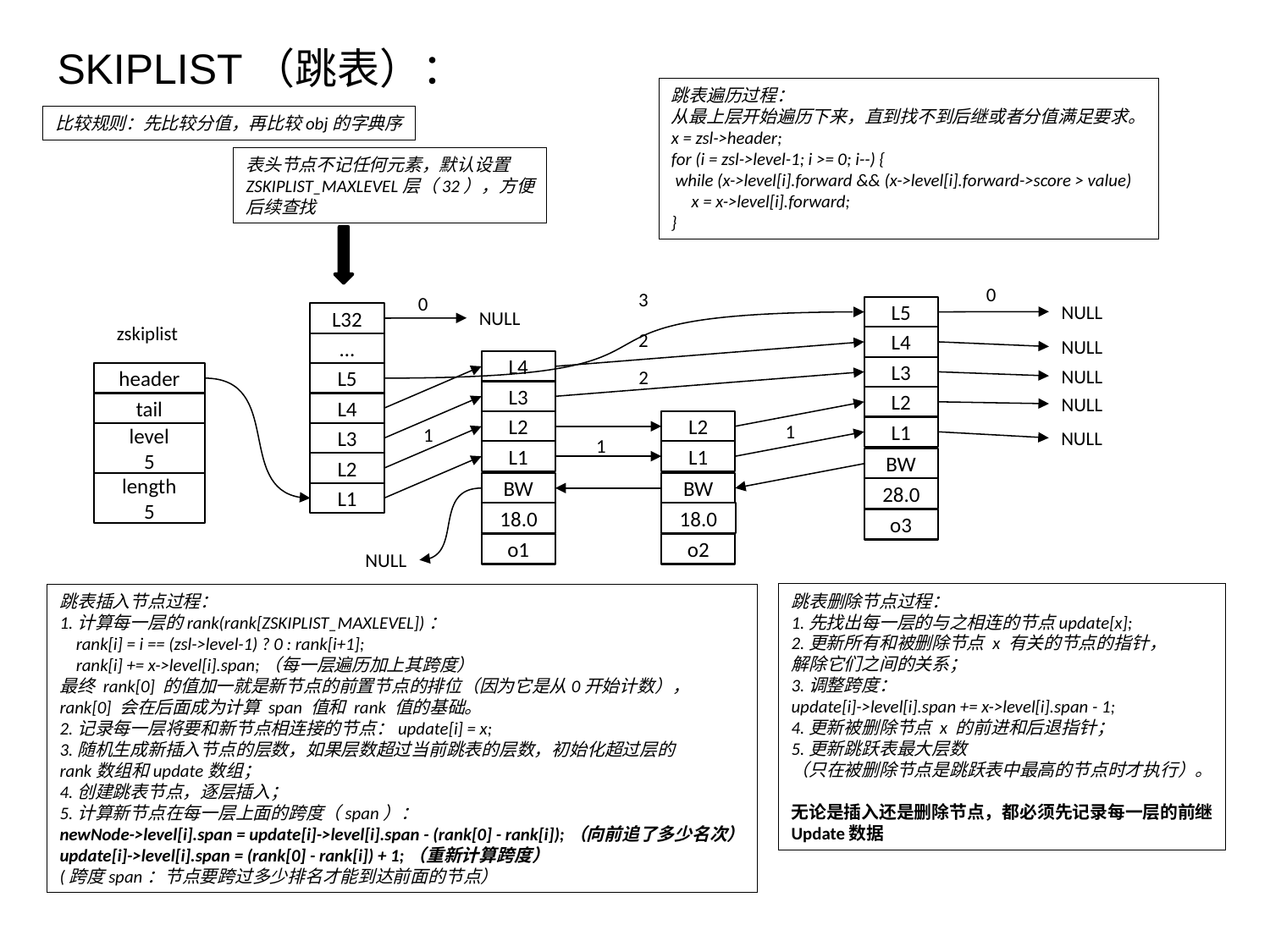

SKIPLIST（跳表）：
跳表遍历过程：
从最上层开始遍历下来，直到找不到后继或者分值满足要求。
x = zsl->header;
for (i = zsl->level-1; i >= 0; i--) {
 while (x->level[i].forward && (x->level[i].forward->score > value)
     x = x->level[i].forward;
}
比较规则：先比较分值，再比较obj的字典序
表头节点不记任何元素，默认设置
ZSKIPLIST_MAXLEVEL层（32），方便
后续查找

0
3
0
NULL
L5
NULL
L32
zskiplist
2
L4
NULL
…
L4
L3
NULL
2
header
L5
L3
NULL
L2
tail
L4
L2
L2
1
1
L1
NULL
level
5
L3
1
L1
L1
BW
L2
length
5
BW
BW
28.0
L1
18.0
18.0
o3
o1
o2
NULL
跳表删除节点过程：
1.先找出每一层的与之相连的节点update[x];
2.更新所有和被删除节点 x 有关的节点的指针，
解除它们之间的关系；
3.调整跨度：
update[i]->level[i].span += x->level[i].span - 1;
4.更新被删除节点 x 的前进和后退指针；
5.更新跳跃表最大层数
（只在被删除节点是跳跃表中最高的节点时才执行）。

无论是插入还是删除节点，都必须先记录每一层的前继
Update数据
跳表插入节点过程：
1.计算每一层的rank(rank[ZSKIPLIST_MAXLEVEL])：
    rank[i] = i == (zsl->level-1) ? 0 : rank[i+1];
    rank[i] += x->level[i].span;（每一层遍历加上其跨度）
最终 rank[0] 的值加一就是新节点的前置节点的排位（因为它是从0开始计数），
rank[0] 会在后面成为计算 span 值和 rank 值的基础。
2.记录每一层将要和新节点相连接的节点：update[i] = x;
3.随机生成新插入节点的层数，如果层数超过当前跳表的层数，初始化超过层的
rank数组和update数组；
4.创建跳表节点，逐层插入；
5.计算新节点在每一层上面的跨度（span）：
newNode->level[i].span = update[i]->level[i].span - (rank[0] - rank[i]);（向前追了多少名次）
update[i]->level[i].span = (rank[0] - rank[i]) + 1;（重新计算跨度）
(跨度span：节点要跨过多少排名才能到达前面的节点）